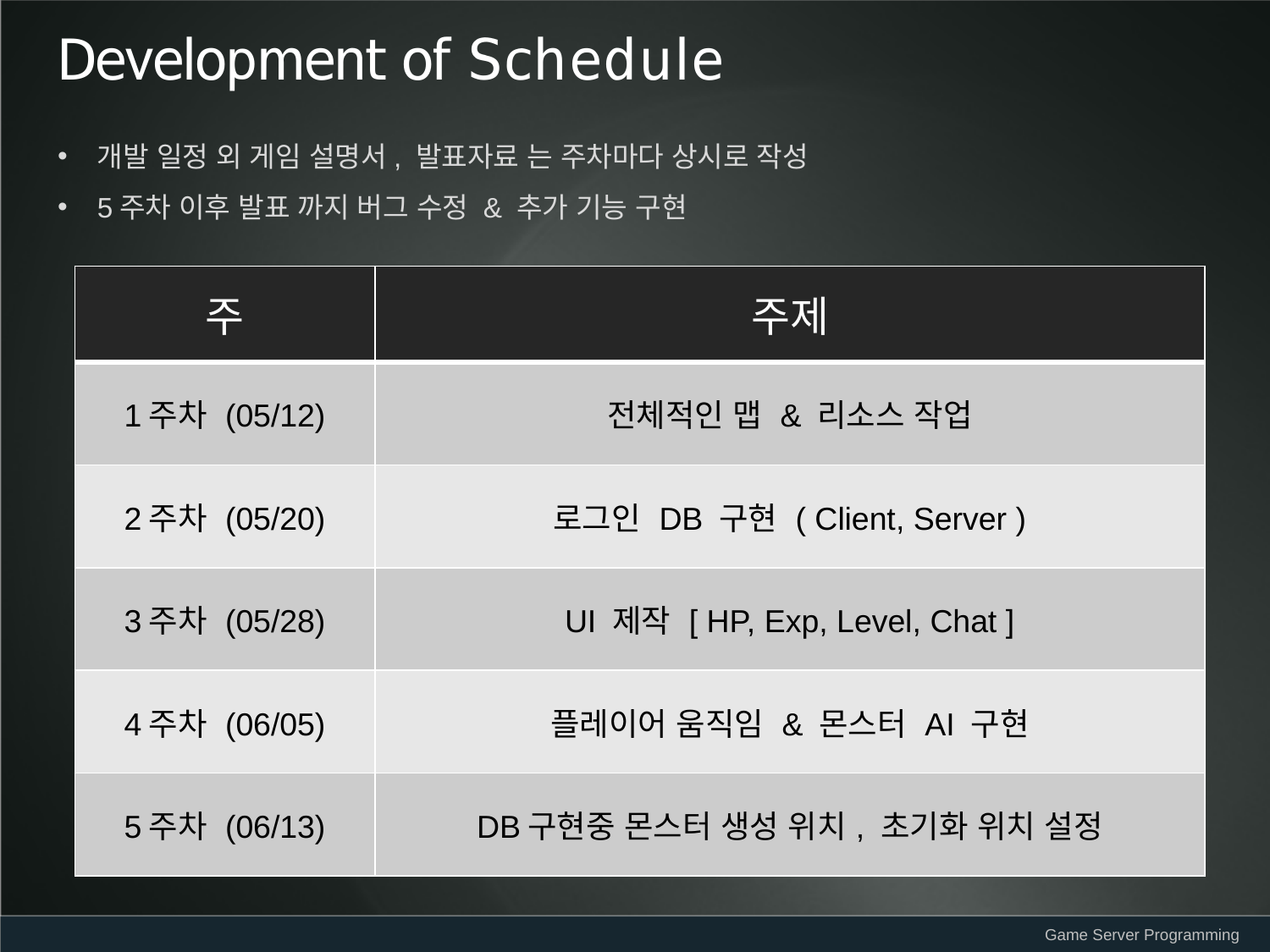

Development of Schedule
개발 일정 외 게임 설명서, 발표자료 는 주차마다 상시로 작성
5주차 이후 발표 까지 버그 수정 & 추가 기능 구현
| 주 | 주제 |
| --- | --- |
| 1주차 (05/12) | 전체적인 맵 & 리소스 작업 |
| 2주차 (05/20) | 로그인 DB 구현 ( Client, Server ) |
| 3주차 (05/28) | UI 제작 [ HP, Exp, Level, Chat ] |
| 4주차 (06/05) | 플레이어 움직임 & 몬스터 AI 구현 |
| 5주차 (06/13) | DB구현중 몬스터 생성 위치, 초기화 위치 설정 |